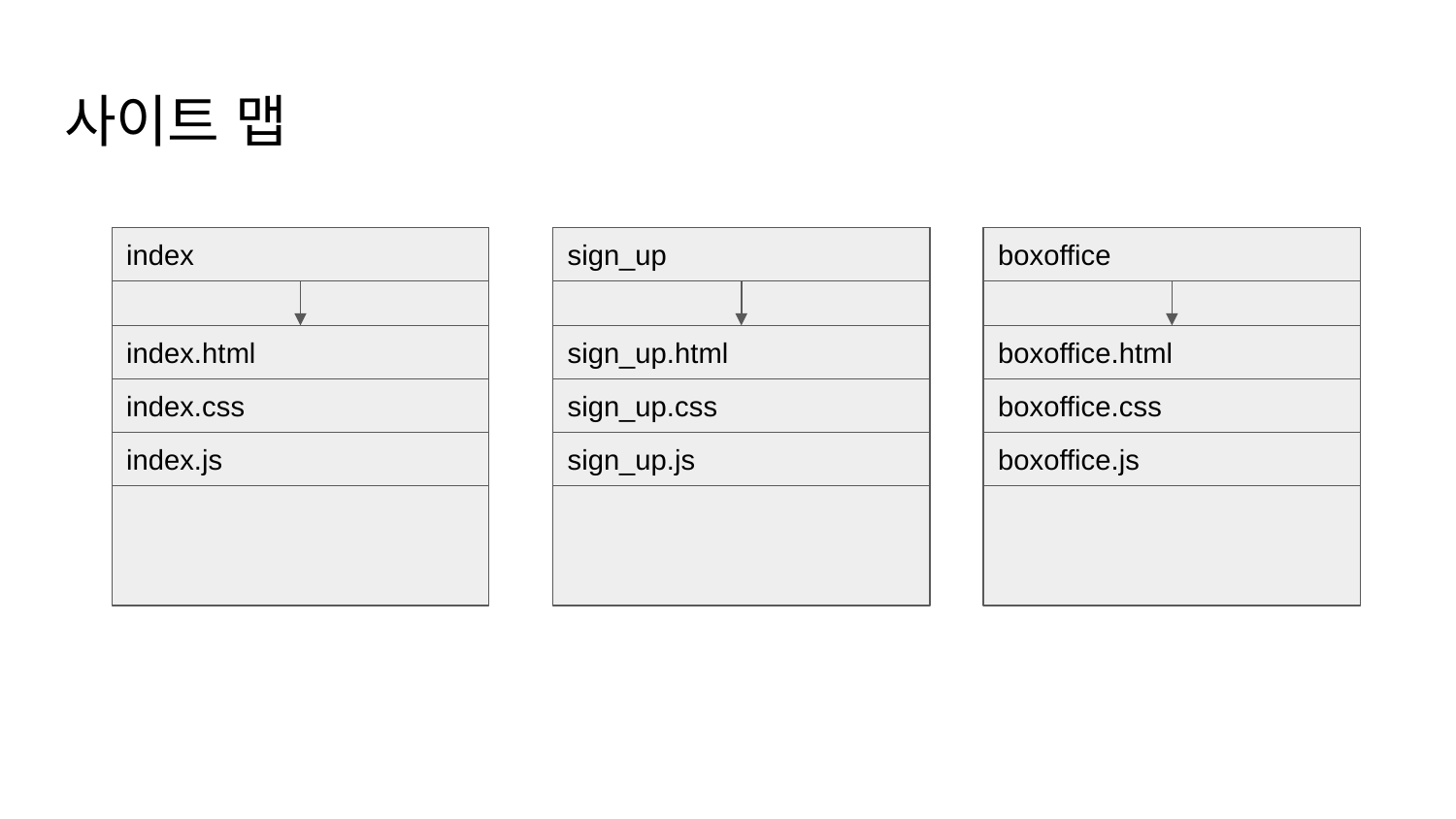

# 사이트 맵

index

sign_up

boxoffice
index.html
sign_up.html
boxoffice.html
index.css
sign_up.css
boxoffice.css
index.js
sign_up.js
boxoffice.js